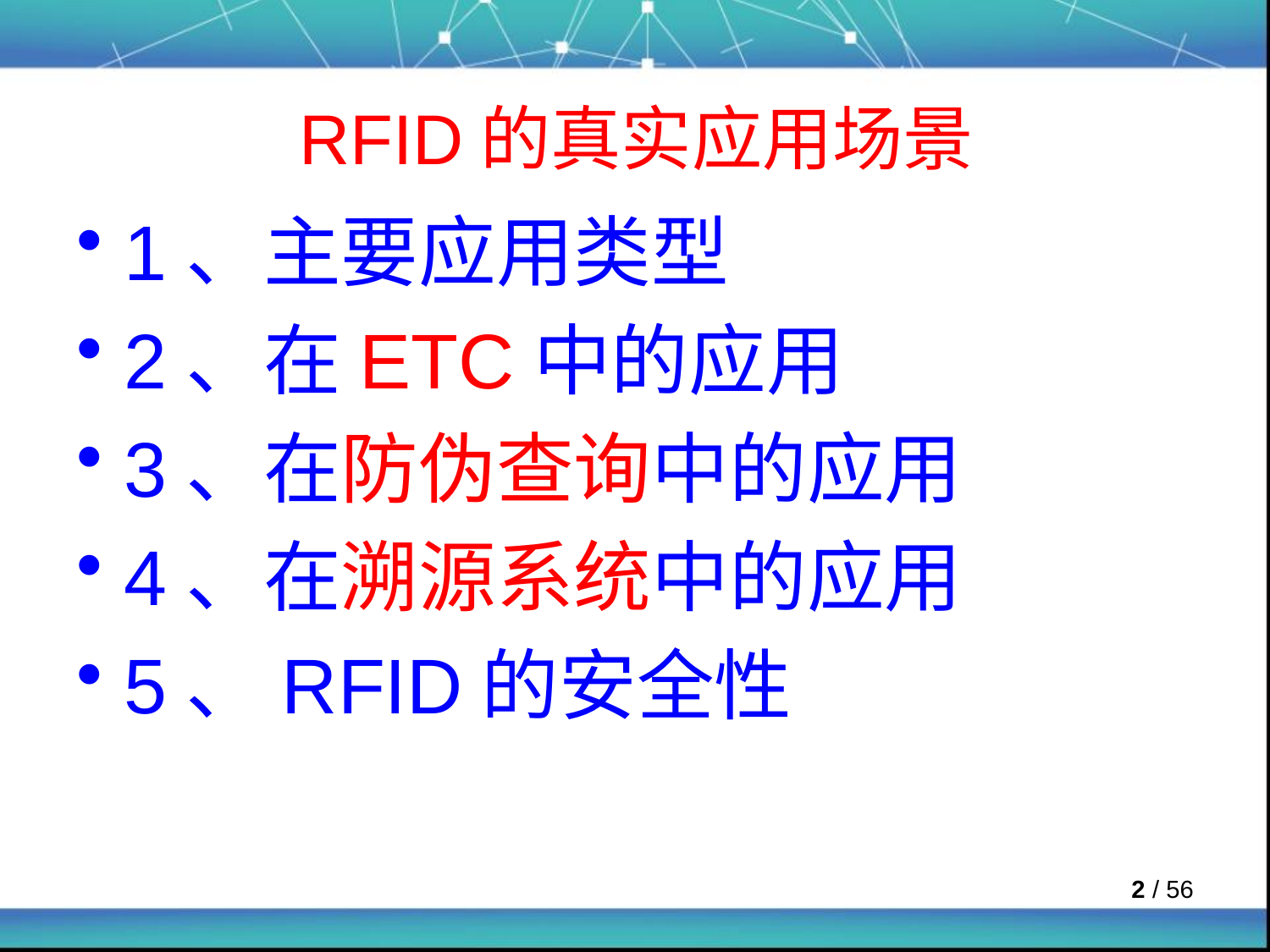

# RFID的真实应用场景
1、主要应用类型
2、在ETC中的应用
3、在防伪查询中的应用
4、在溯源系统中的应用
5、RFID的安全性
2 / 56